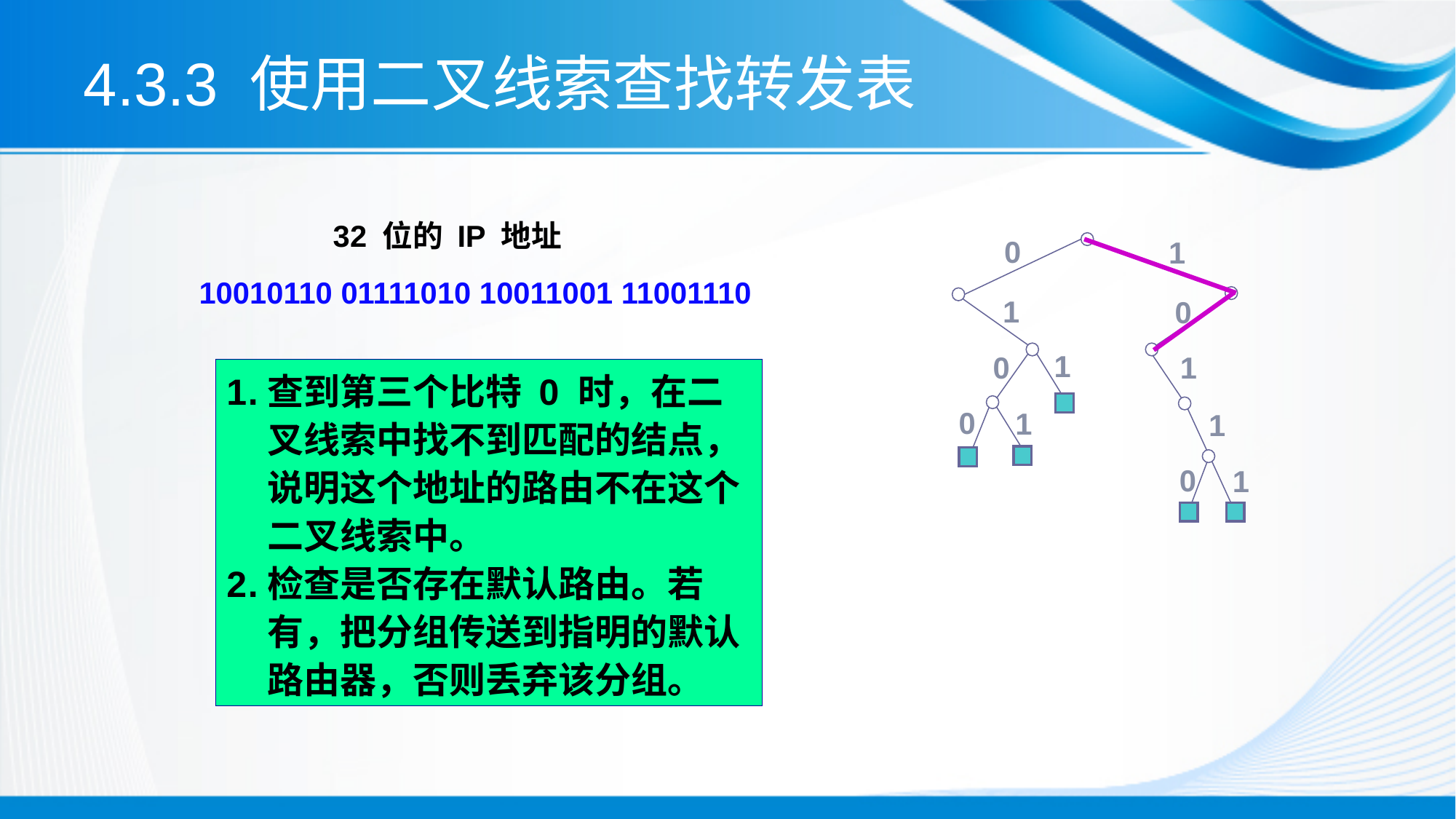

# 4.3.3 使用二叉线索查找转发表
                32 位的 IP 地址
10010110 01111010 10011001 11001110
0
1

1

0
1

0
1

查到第三个比特 0 时，在二叉线索中找不到匹配的结点，说明这个地址的路由不在这个二叉线索中。
检查是否存在默认路由。若有，把分组传送到指明的默认路由器，否则丢弃该分组。

0
1
1

0
1